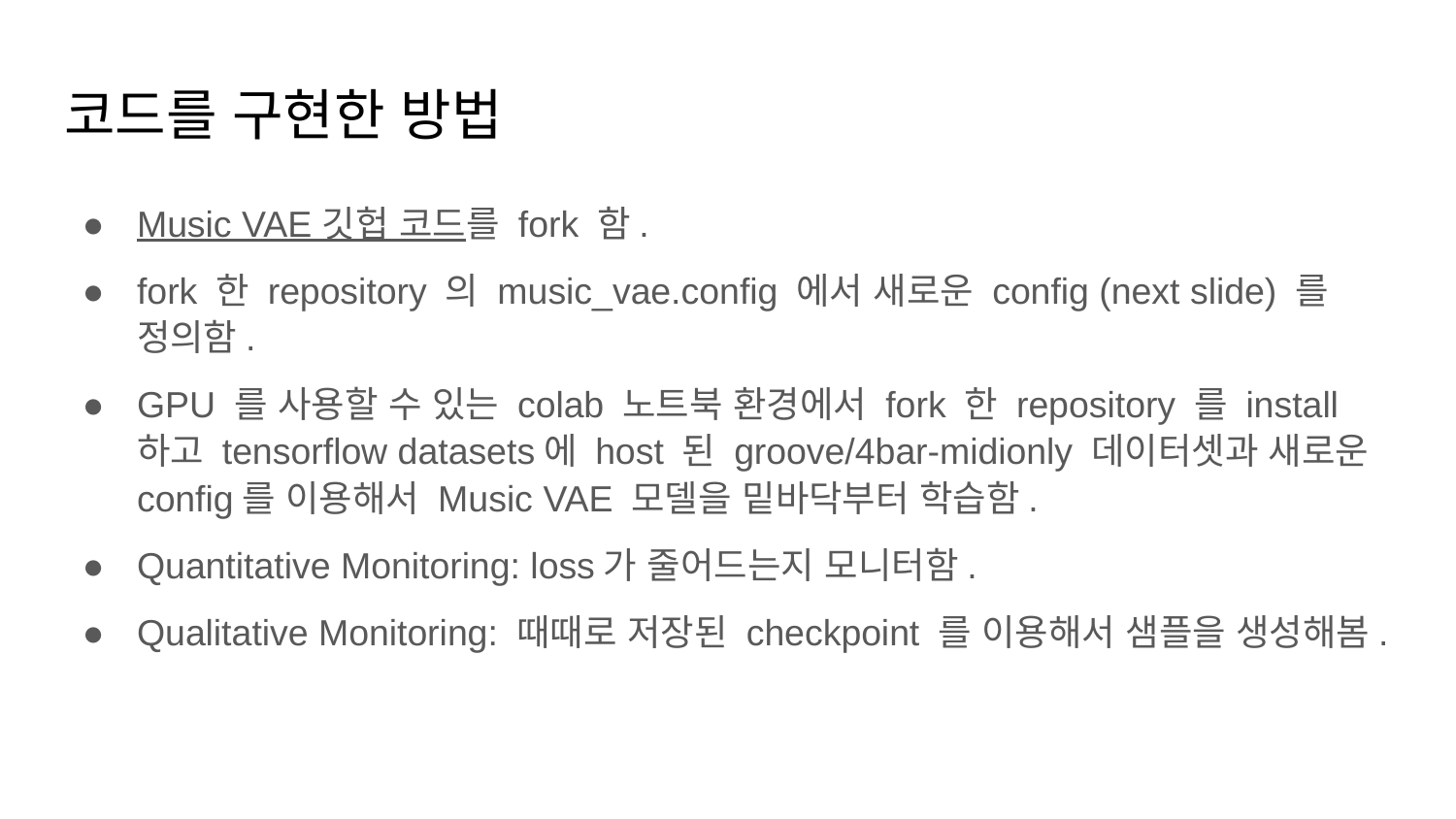

# 코드를 구현한 방법
Music VAE 깃헙 코드를 fork 함.
fork 한 repository 의 music_vae.config 에서 새로운 config (next slide) 를 정의함.
GPU 를 사용할 수 있는 colab 노트북 환경에서 fork 한 repository 를 install 하고 tensorflow datasets에 host 된 groove/4bar-midionly 데이터셋과 새로운 config를 이용해서 Music VAE 모델을 밑바닥부터 학습함.
Quantitative Monitoring: loss가 줄어드는지 모니터함.
Qualitative Monitoring: 때때로 저장된 checkpoint 를 이용해서 샘플을 생성해봄.